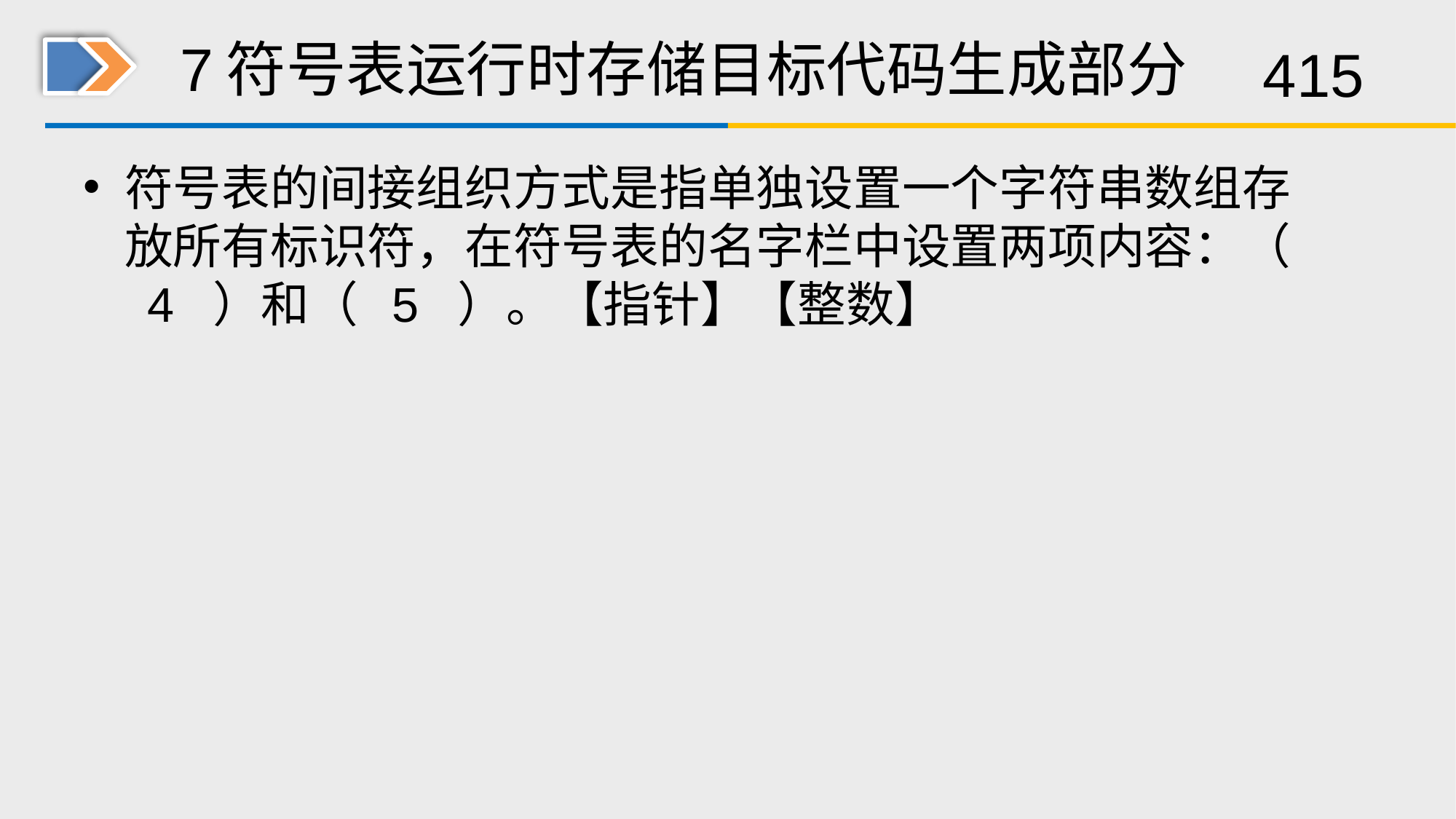

# 7符号表运行时存储目标代码生成部分
415
符号表的间接组织方式是指单独设置一个字符串数组存放所有标识符，在符号表的名字栏中设置两项内容：（  4  ）和（  5  ）。【指针】【整数】